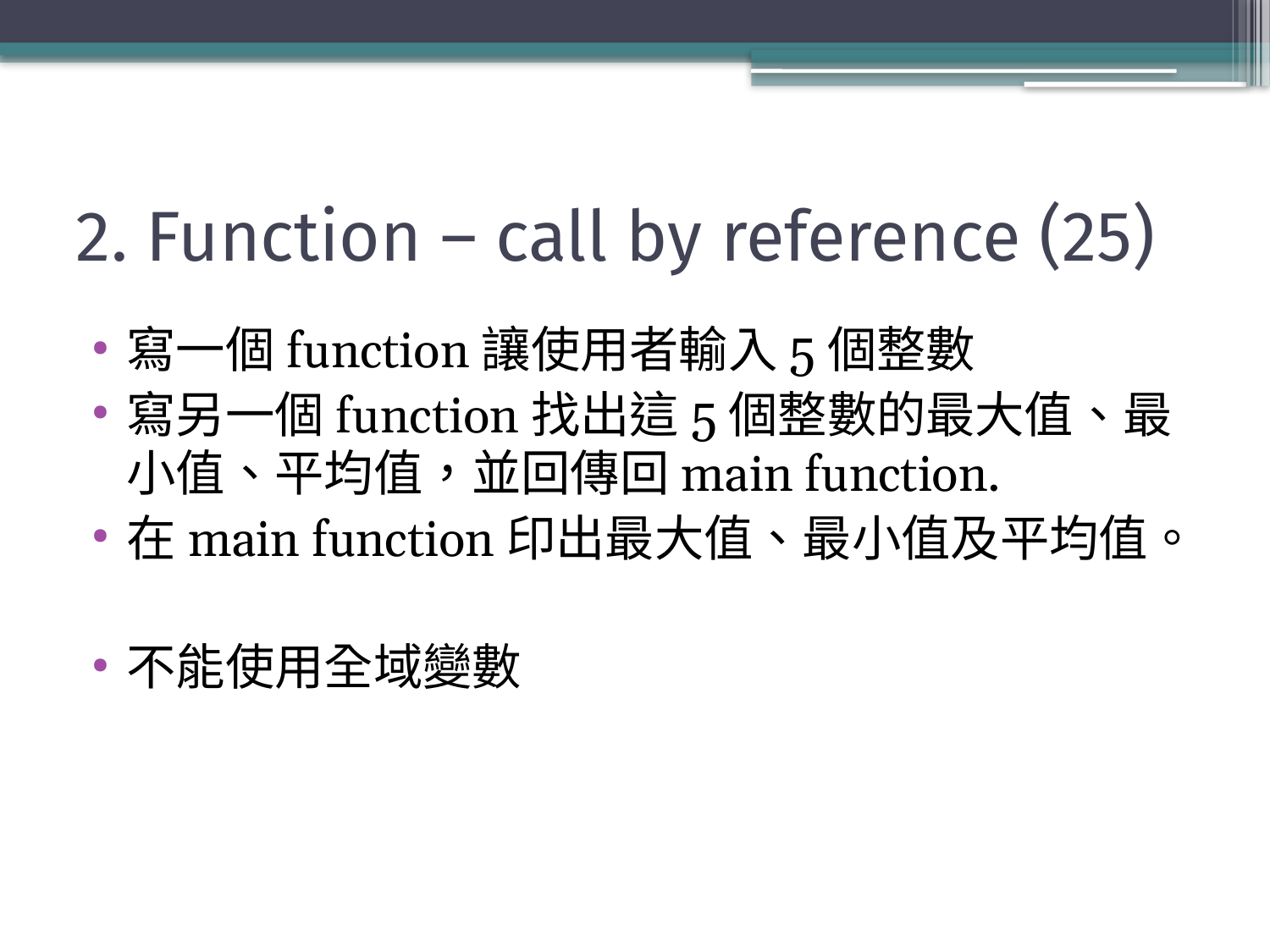

# 2. Function – call by reference (25)
寫一個function讓使用者輸入5個整數
寫另一個function找出這5個整數的最大值、最小值、平均值，並回傳回main function.
在main function印出最大值、最小值及平均值。

不能使用全域變數